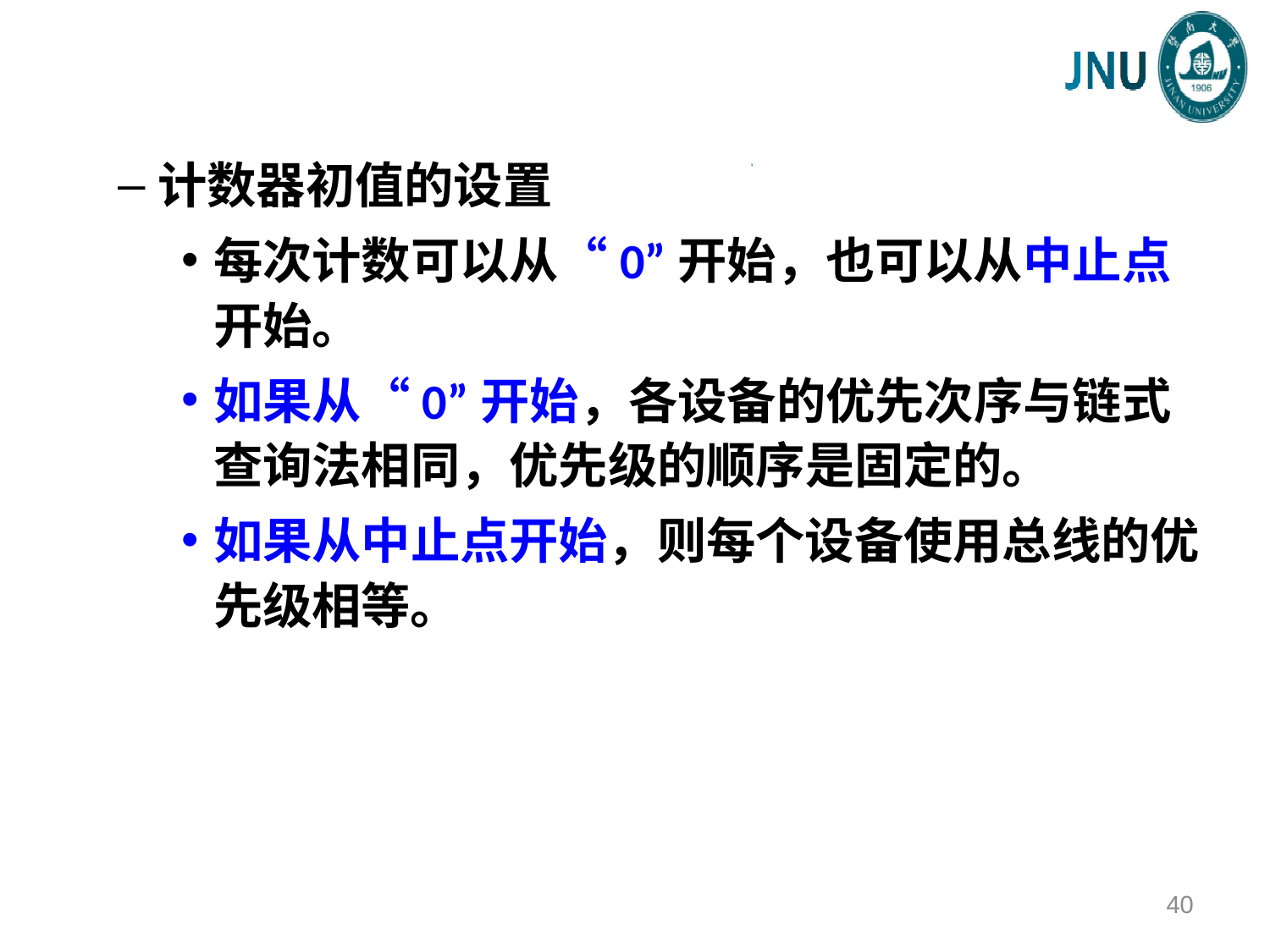

计数器初值的设置
每次计数可以从“0”开始，也可以从中止点开始。
如果从“0”开始，各设备的优先次序与链式查询法相同，优先级的顺序是固定的。
如果从中止点开始，则每个设备使用总线的优先级相等。
40